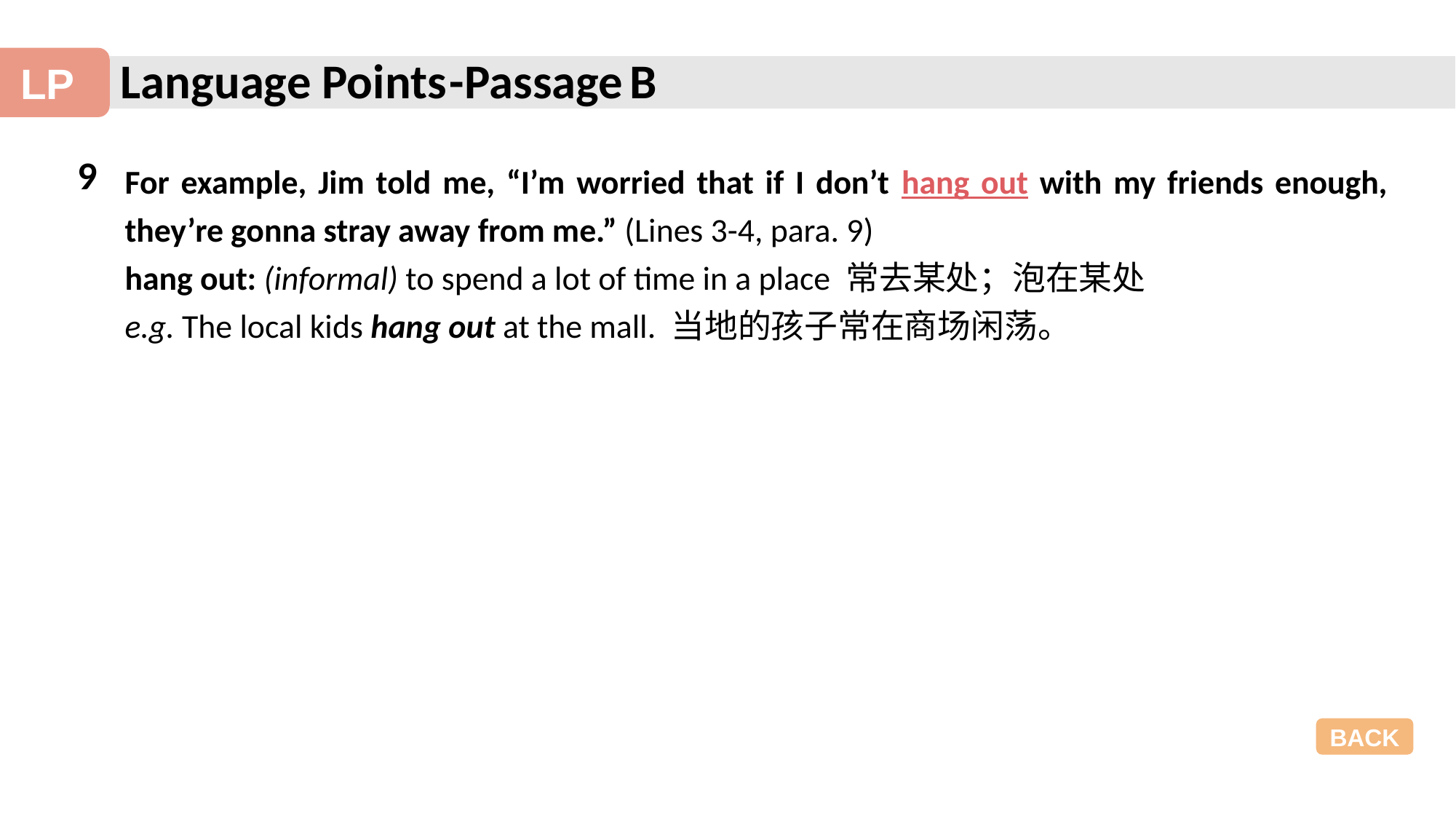

-Passage B
9
For example, Jim told me, “I’m worried that if I don’t hang out with my friends enough, they’re gonna stray away from me.” (Lines 3-4, para. 9)
hang out: (informal) to spend a lot of time in a place 常去某处；泡在某处
e.g. The local kids hang out at the mall. 当地的孩子常在商场闲荡。
BACK